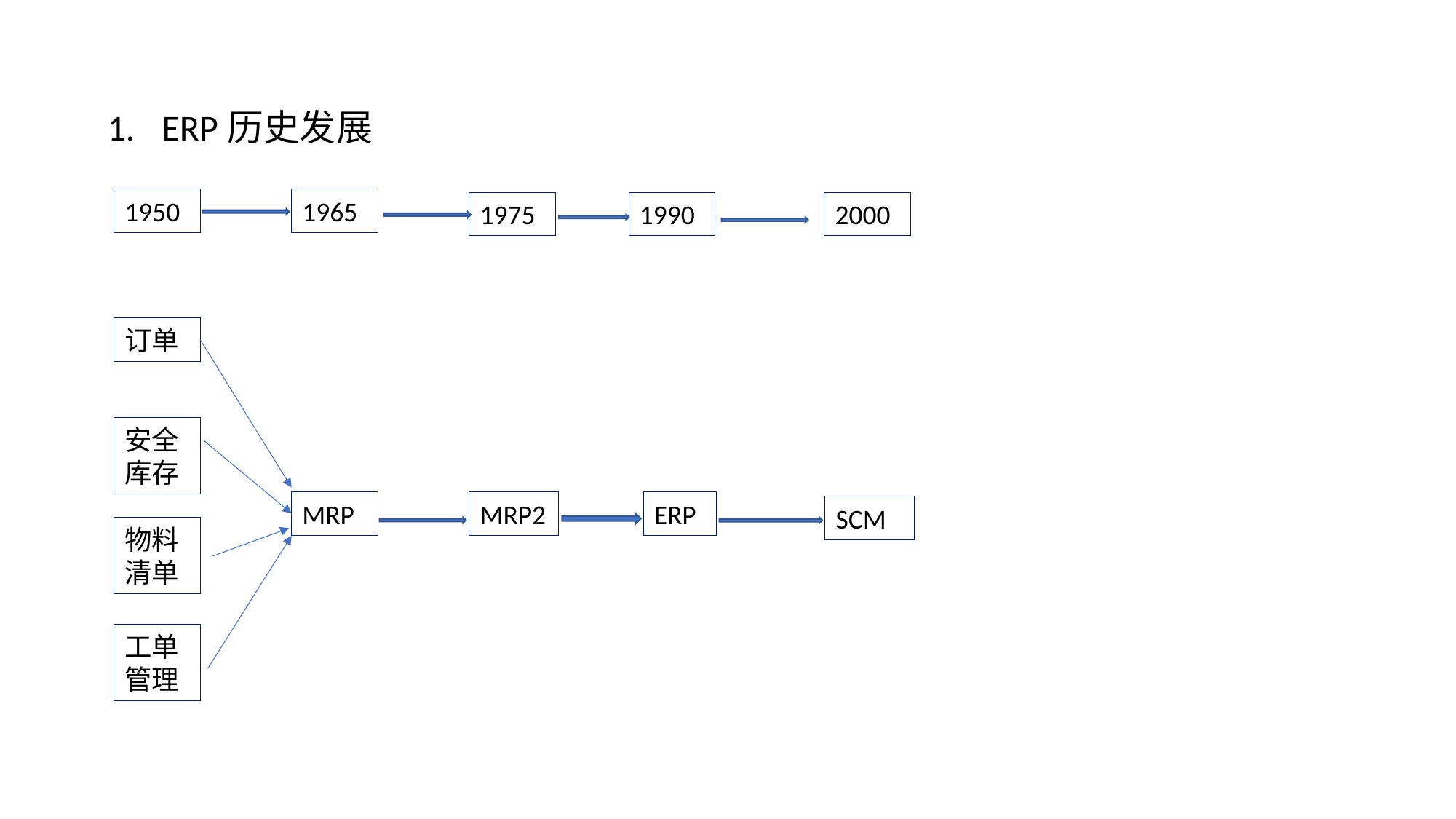

ERP历史发展

1950
1965
1975
1990
2000

订单
安全库存
MRP
MRP2
ERP
SCM

物料清单

工单管理